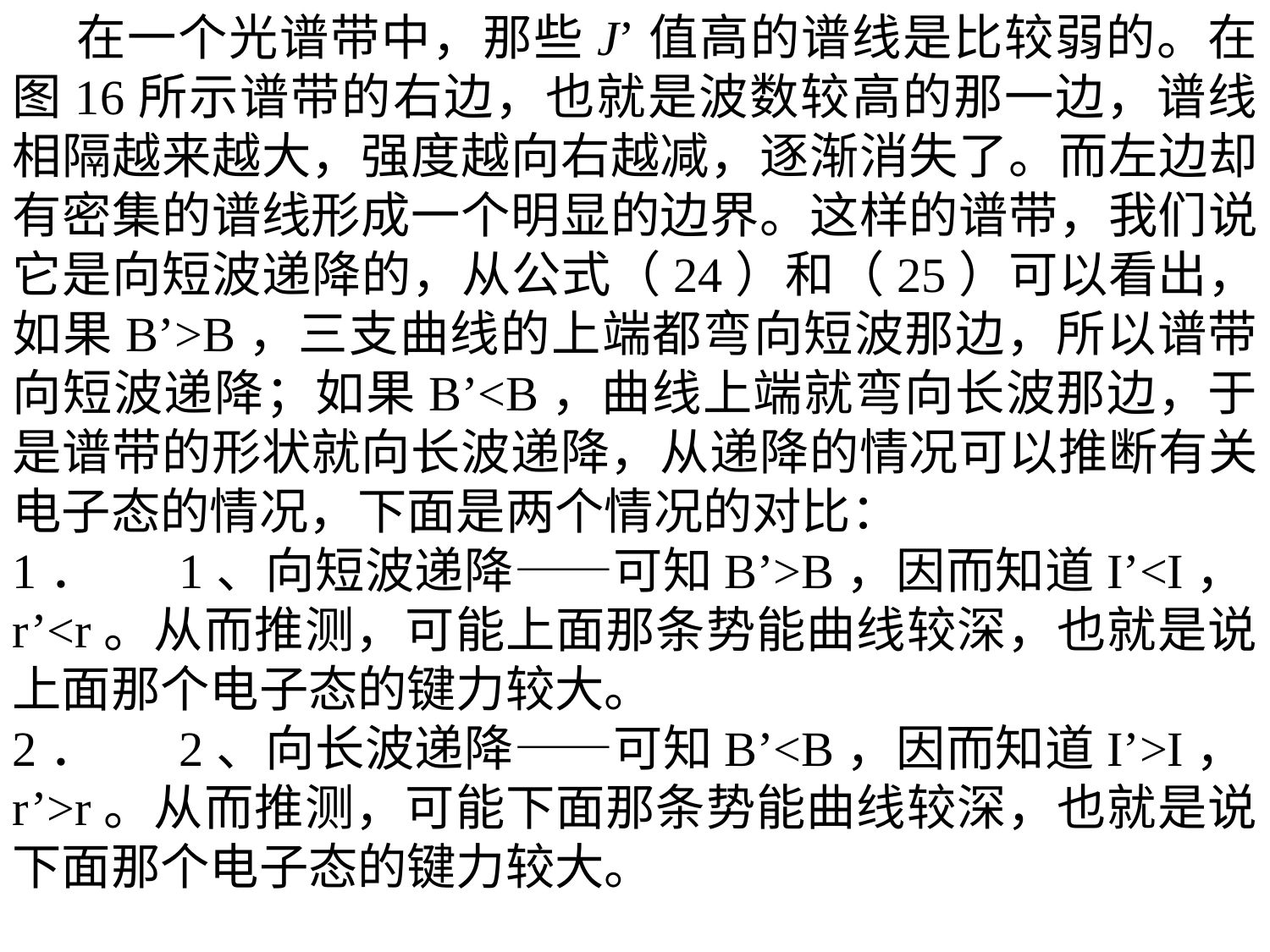

在一个光谱带中，那些J’值高的谱线是比较弱的。在图16所示谱带的右边，也就是波数较高的那一边，谱线相隔越来越大，强度越向右越减，逐渐消失了。而左边却有密集的谱线形成一个明显的边界。这样的谱带，我们说它是向短波递降的，从公式（24）和（25）可以看出，如果B’>B，三支曲线的上端都弯向短波那边，所以谱带向短波递降；如果B’<B，曲线上端就弯向长波那边，于是谱带的形状就向长波递降，从递降的情况可以推断有关电子态的情况，下面是两个情况的对比：
1．      1、向短波递降——可知B’>B，因而知道I’<I，r’<r。从而推测，可能上面那条势能曲线较深，也就是说上面那个电子态的键力较大。
2．      2、向长波递降——可知B’<B，因而知道I’>I，r’>r。从而推测，可能下面那条势能曲线较深，也就是说下面那个电子态的键力较大。